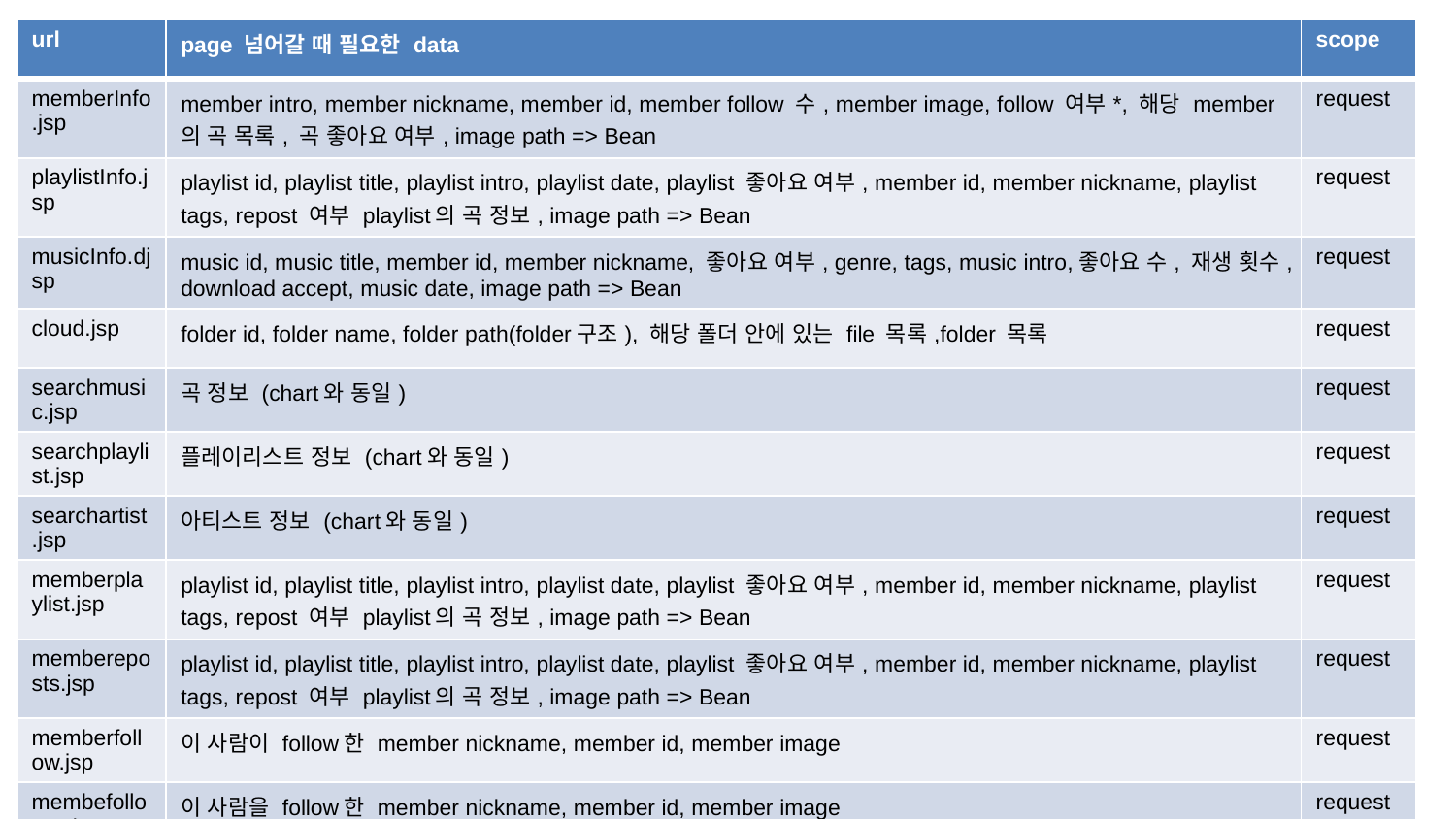

| url | page 넘어갈 때 필요한 data | scope |
| --- | --- | --- |
| memberInfo.jsp | member intro, member nickname, member id, member follow 수, member image, follow 여부\*, 해당 member의 곡 목록, 곡 좋아요 여부, image path => Bean | request |
| playlistInfo.jsp | playlist id, playlist title, playlist intro, playlist date, playlist 좋아요 여부, member id, member nickname, playlist tags, repost 여부 playlist의 곡 정보, image path => Bean | request |
| musicInfo.djsp | music id, music title, member id, member nickname, 좋아요 여부, genre, tags, music intro,좋아요 수, 재생 횟수,download accept, music date, image path => Bean | request |
| cloud.jsp | folder id, folder name, folder path(folder구조), 해당 폴더 안에 있는 file 목록,folder 목록 | request |
| searchmusic.jsp | 곡 정보 (chart와 동일) | request |
| searchplaylist.jsp | 플레이리스트 정보 (chart와 동일) | request |
| searchartist.jsp | 아티스트 정보 (chart와 동일) | request |
| memberplaylist.jsp | playlist id, playlist title, playlist intro, playlist date, playlist 좋아요 여부, member id, member nickname, playlist tags, repost 여부 playlist의 곡 정보, image path => Bean | request |
| membereposts.jsp | playlist id, playlist title, playlist intro, playlist date, playlist 좋아요 여부, member id, member nickname, playlist tags, repost 여부 playlist의 곡 정보, image path => Bean | request |
| memberfollow.jsp | 이 사람이 follow한 member nickname, member id, member image | request |
| membefollower.jsp | 이 사람을 follow한 member nickname, member id, member image | request |
|  |  |  |